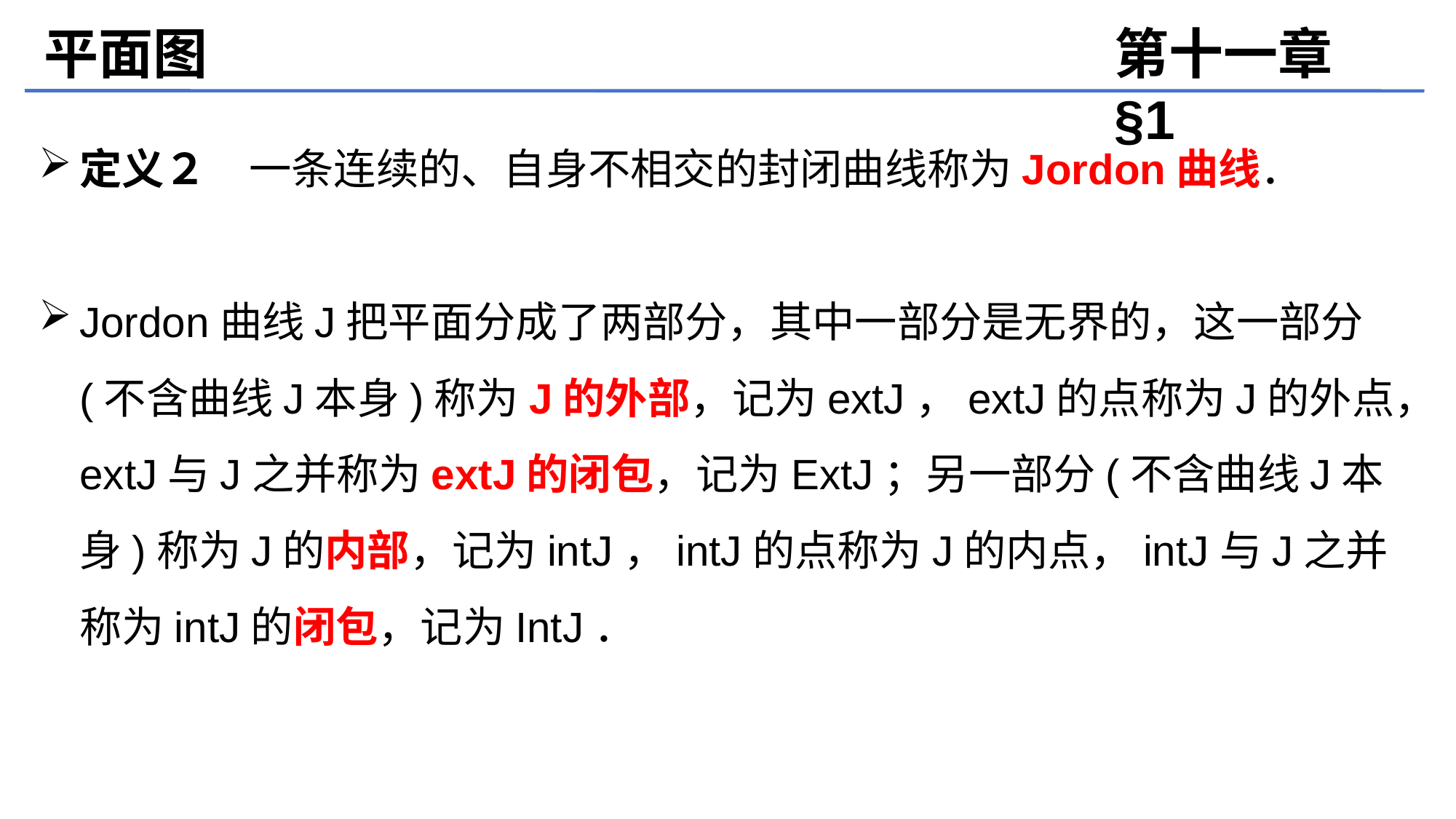

平面图
第十一章 §1
定义２　一条连续的、自身不相交的封闭曲线称为Jordon曲线．

Jordon曲线J把平面分成了两部分，其中一部分是无界的，这一部分(不含曲线J本身)称为J的外部，记为extJ，extJ的点称为J的外点，extJ与J之并称为extJ的闭包，记为ExtJ；另一部分(不含曲线J本身)称为J的内部，记为intJ，intJ的点称为J的内点，intJ与J之并称为intJ的闭包，记为IntJ．